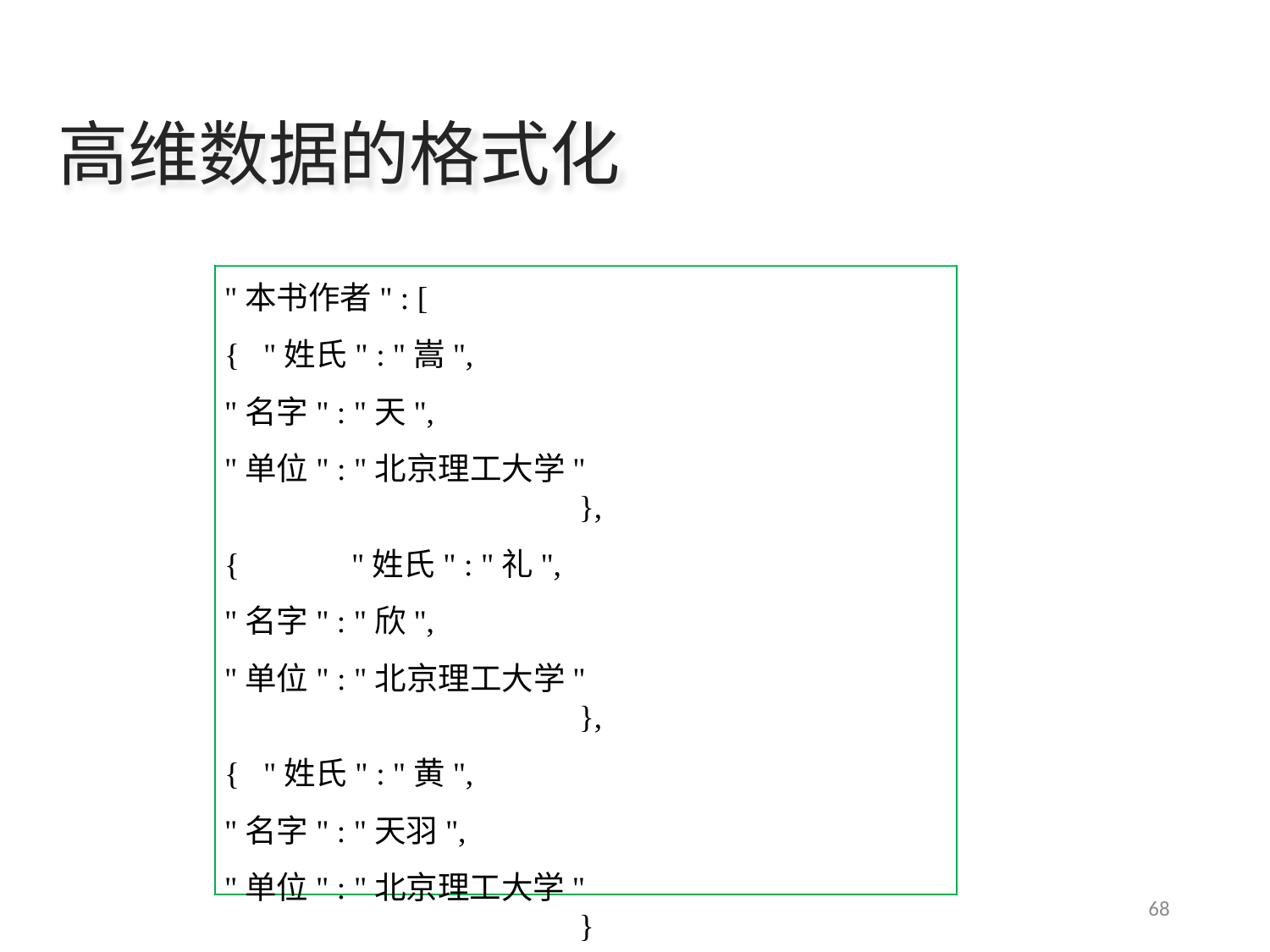

# 高维数据的格式化
"本书作者" : [
{	"姓氏" : "嵩",
"名字" : "天",
"单位" : "北京理工大学"	},
{	"姓氏" : "礼",
"名字" : "欣",
"单位" : "北京理工大学"	},
{	"姓氏" : "黄",
"名字" : "天羽",
"单位" : "北京理工大学"	}
]

68